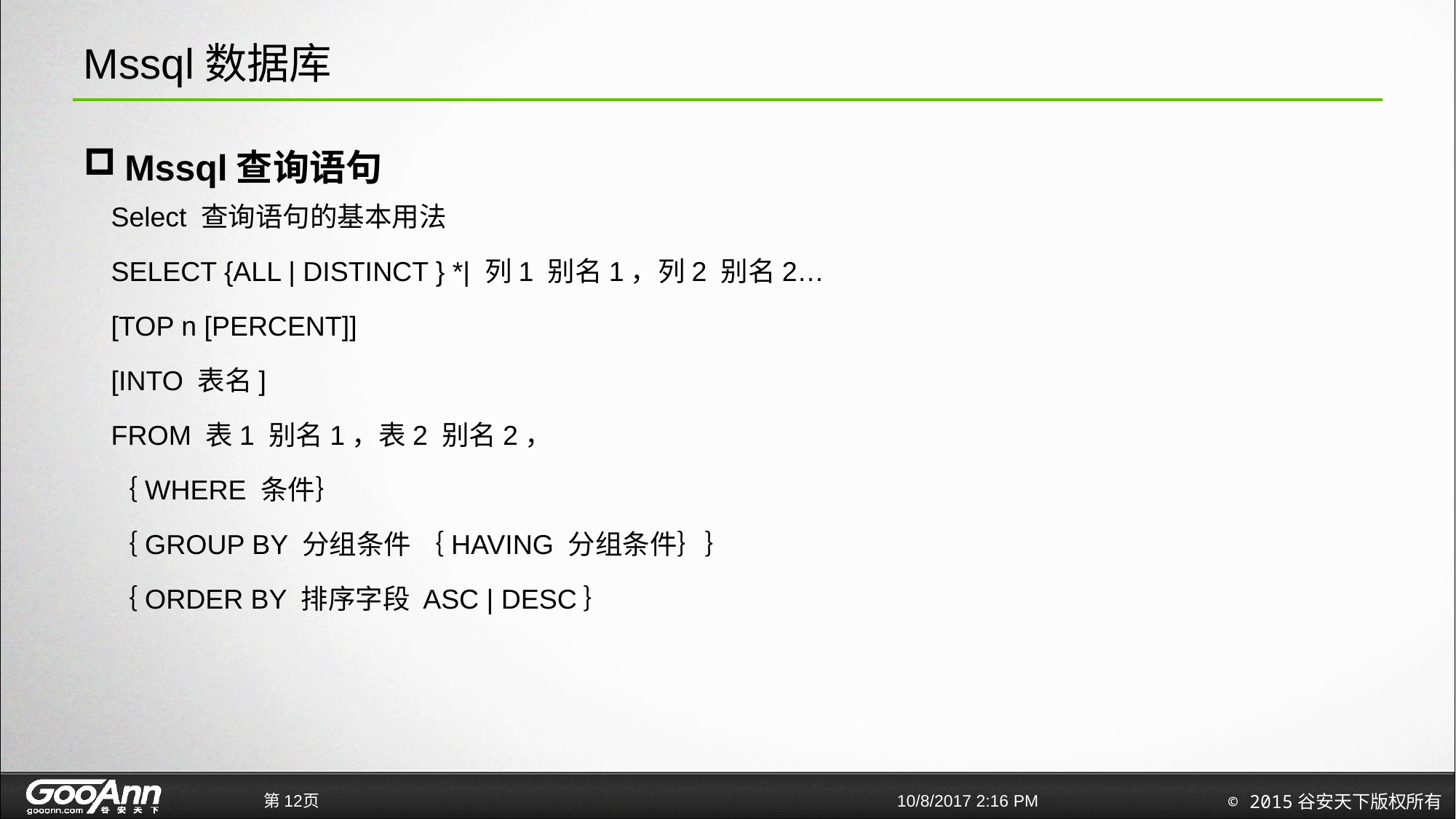

# Mssql数据库
Mssql查询语句
Select 查询语句的基本用法
SELECT {ALL | DISTINCT } *| 列1 别名1，列2 别名2…
[TOP n [PERCENT]]
[INTO 表名]
FROM 表1 别名1，表2 别名2，
｛WHERE 条件｝
｛GROUP BY 分组条件 ｛HAVING 分组条件｝｝
｛ORDER BY 排序字段 ASC | DESC｝